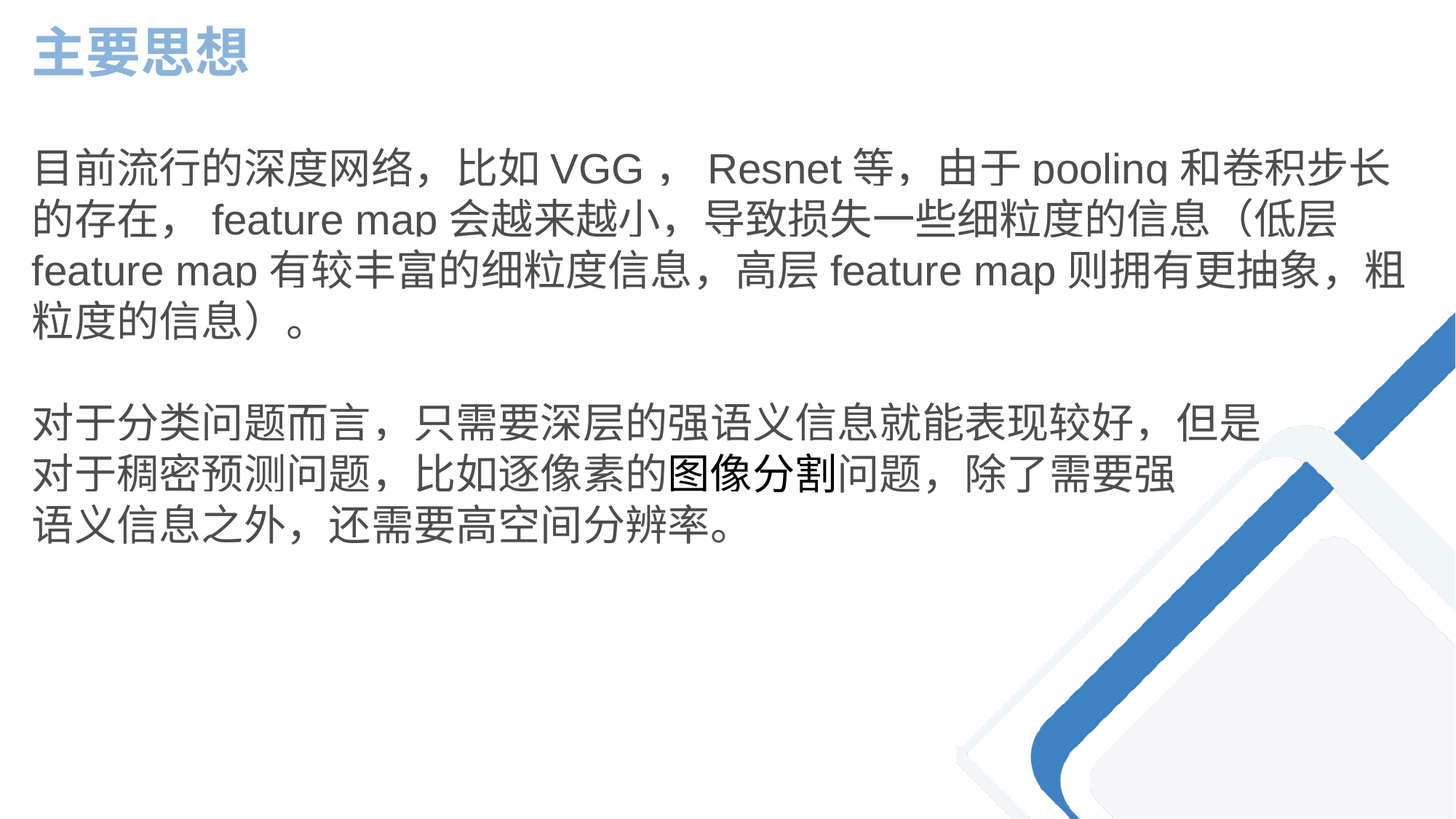

主要思想

目前流行的深度网络，比如VGG，Resnet等，由于pooling和卷积步长的存在，feature map会越来越小，导致损失一些细粒度的信息（低层feature map有较丰富的细粒度信息，高层feature map则拥有更抽象，粗粒度的信息）。

对于分类问题而言，只需要深层的强语义信息就能表现较好，但是
对于稠密预测问题，比如逐像素的图像分割问题，除了需要强
语义信息之外，还需要高空间分辨率。